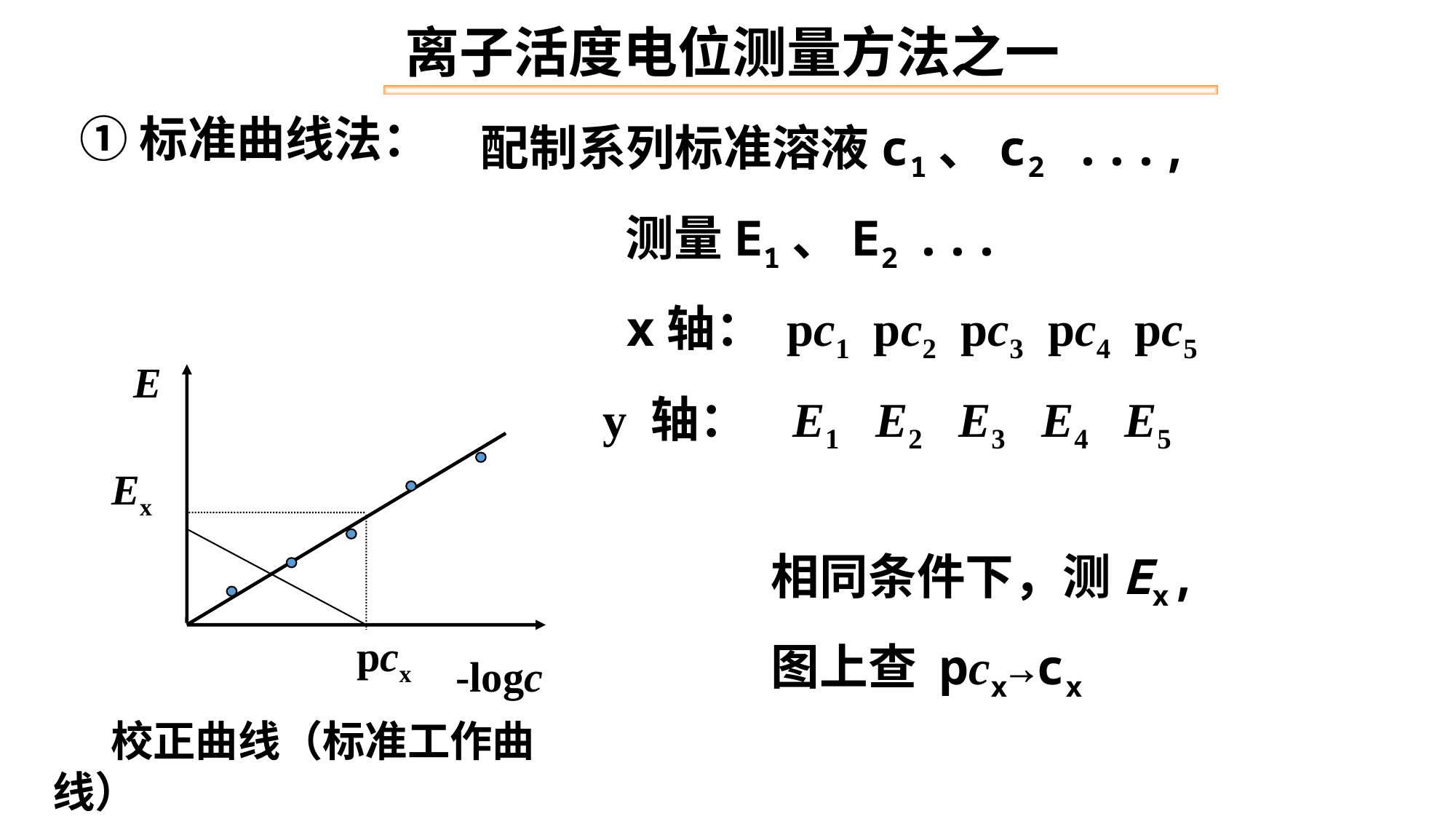

离子活度电位测量方法之一

①标准曲线法：
配制系列标准溶液c1、c2 ...,
            测量E1、E2 ...
     x轴： pc1  pc2  pc3  pc4  pc5
          y 轴：   E1   E2   E3   E4   E5
E

-logc
Ex

相同条件下，测Ex,
图上查 pcx→cx
pcx
     校正曲线（标准工作曲线）